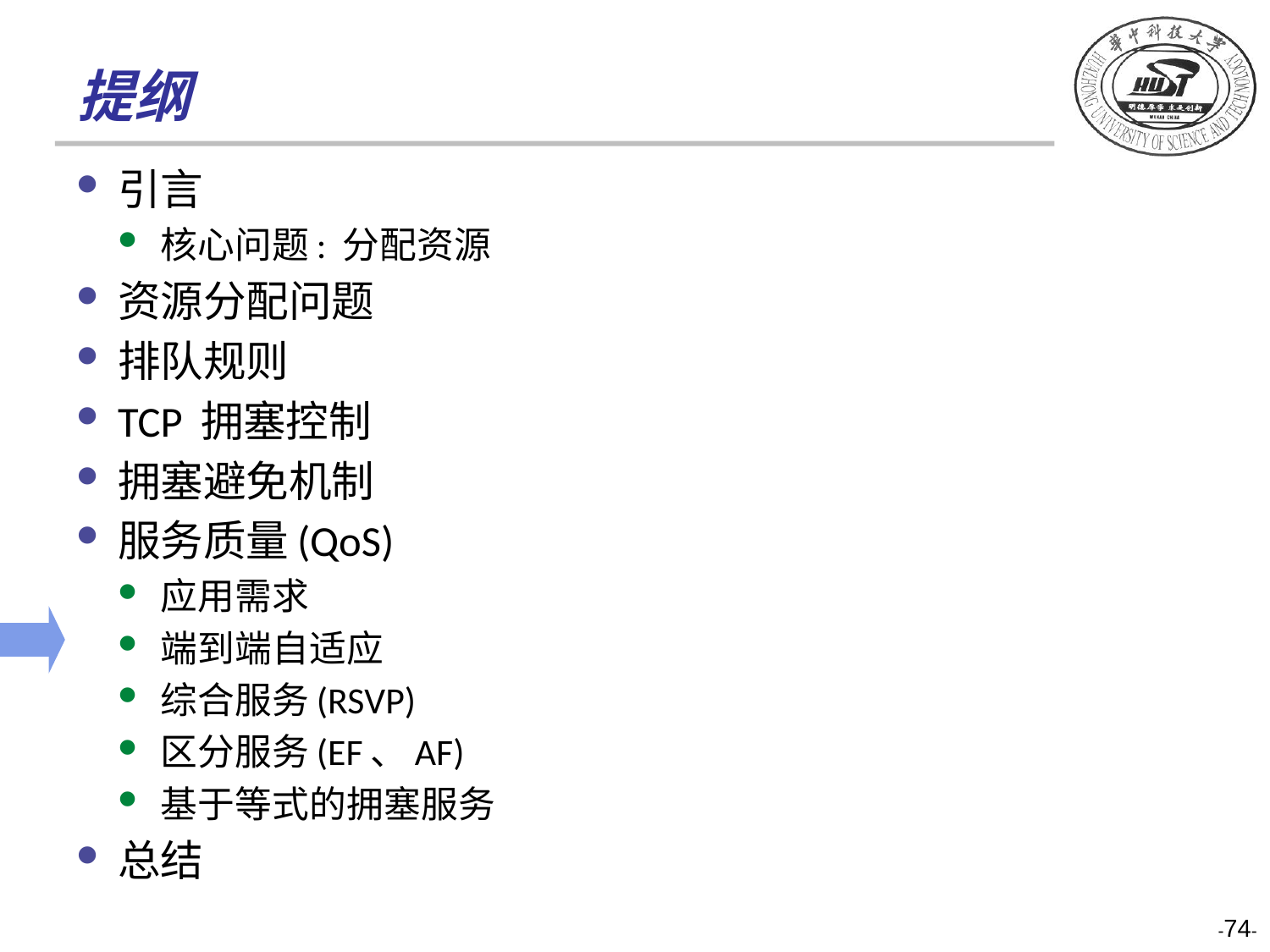

# 提纲
引言
核心问题: 分配资源
资源分配问题
排队规则
TCP 拥塞控制
拥塞避免机制
服务质量(QoS)
应用需求
端到端自适应
综合服务(RSVP)
区分服务(EF、AF)
基于等式的拥塞服务
总结

-74-